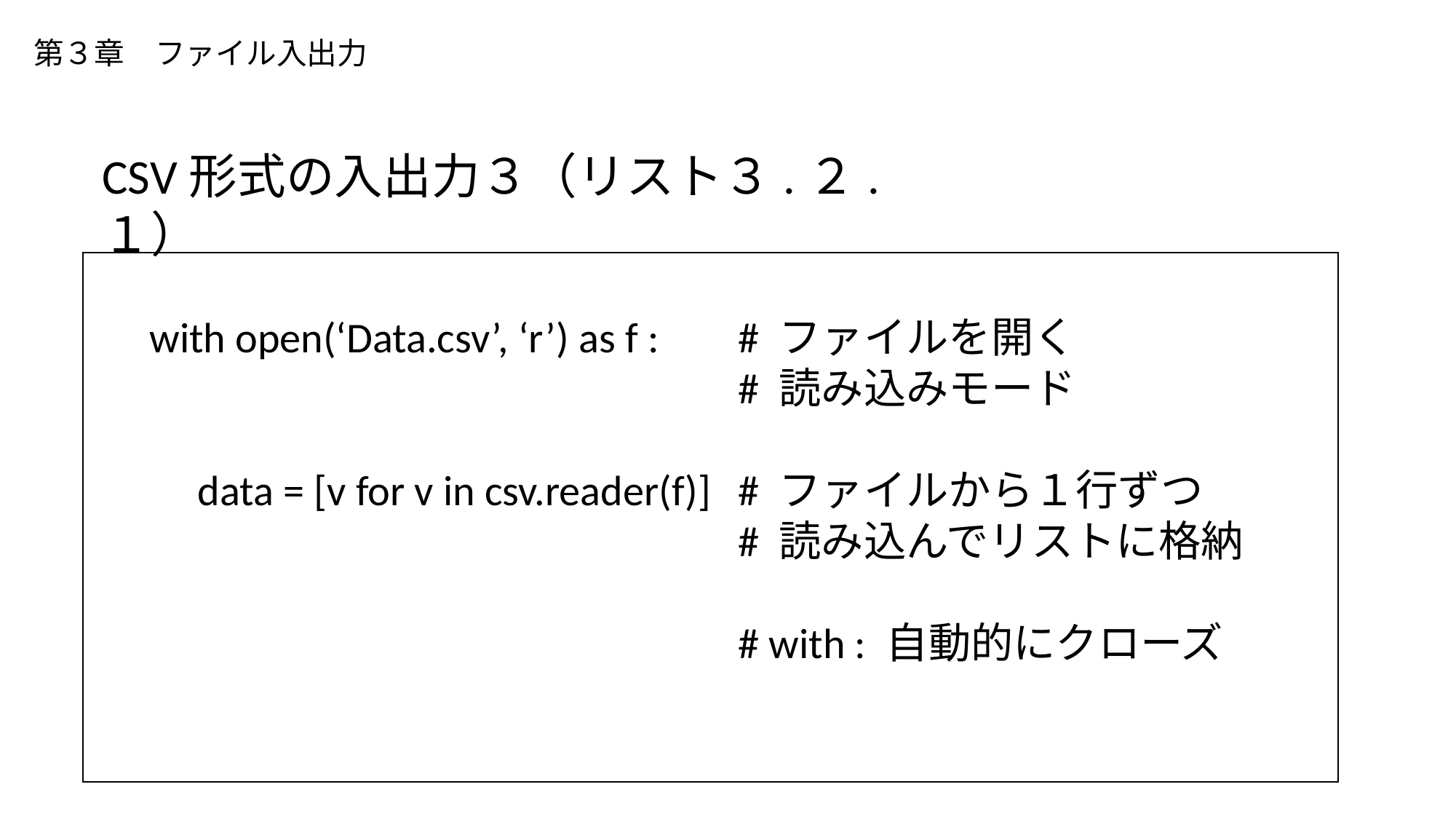

# 第３章　ファイル入出力
CSV形式の入出力３（リスト３.２.１）

with open(‘Data.csv’, ‘r’) as f :

     data = [v for v in csv.reader(f)]
# ファイルを開く
# 読み込みモード

# ファイルから１行ずつ
# 読み込んでリストに格納

# with : 自動的にクローズ